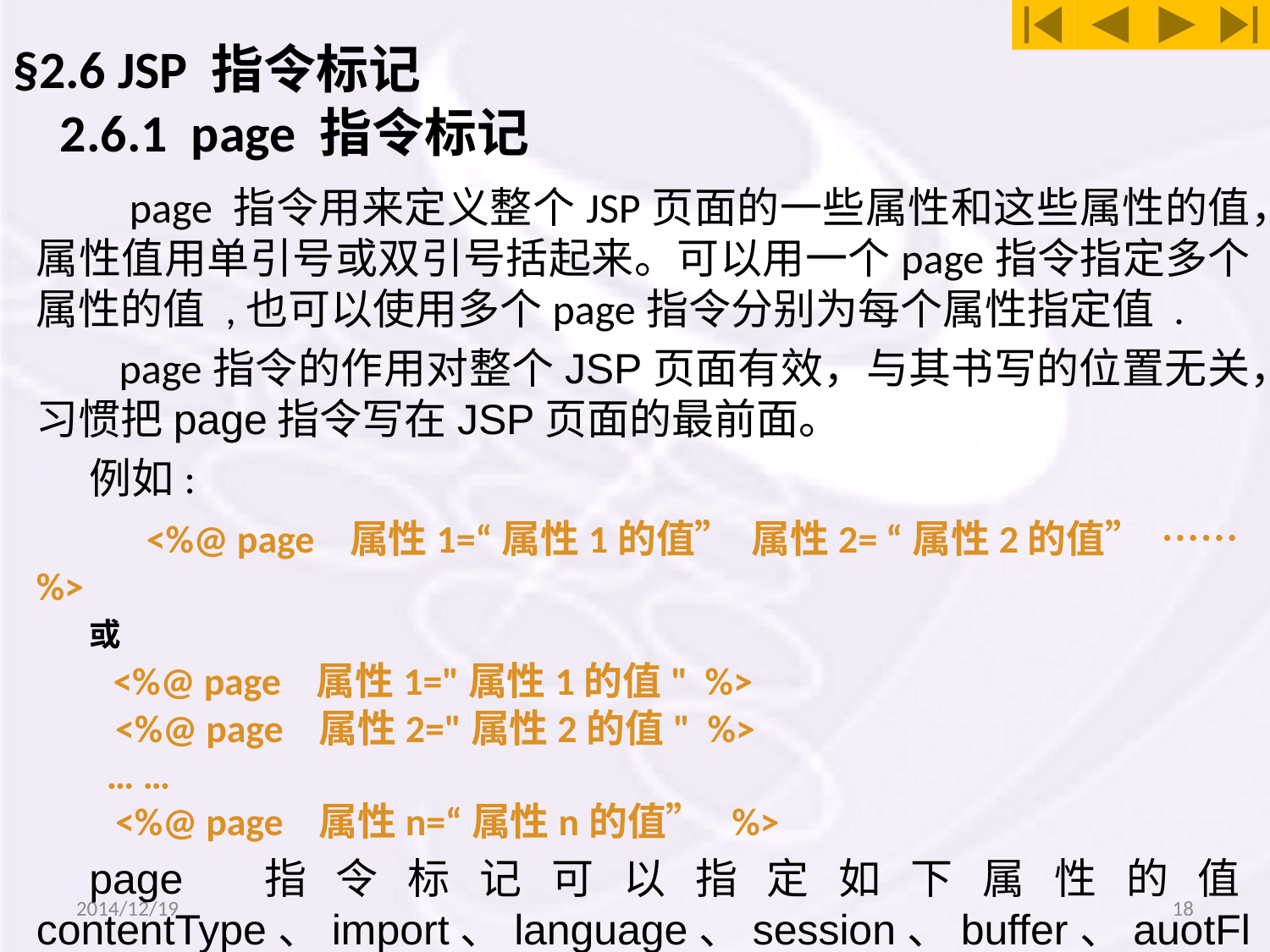

# §2.6 JSP 指令标记 2.6.1  page 指令标记
    page 指令用来定义整个JSP页面的一些属性和这些属性的值，属性值用单引号或双引号括起来。可以用一个page指令指定多个属性的值 ,也可以使用多个page指令分别为每个属性指定值 .
   page指令的作用对整个JSP页面有效，与其书写的位置无关，习惯把page指令写在JSP页面的最前面。
例如:
      <%@ page   属性1=“属性1的值”  属性2= “属性2的值”  ……%>
或
  <%@ page   属性1="属性1的值"  %>
   <%@ page   属性2="属性2的值"  %>
  … …
   <%@ page   属性n=“属性n的值”  %>
page 指令标记可以指定如下属性的值contentType、import、language、session、buffer、auotFlush 、isThreadSafe.
2014/12/19
18